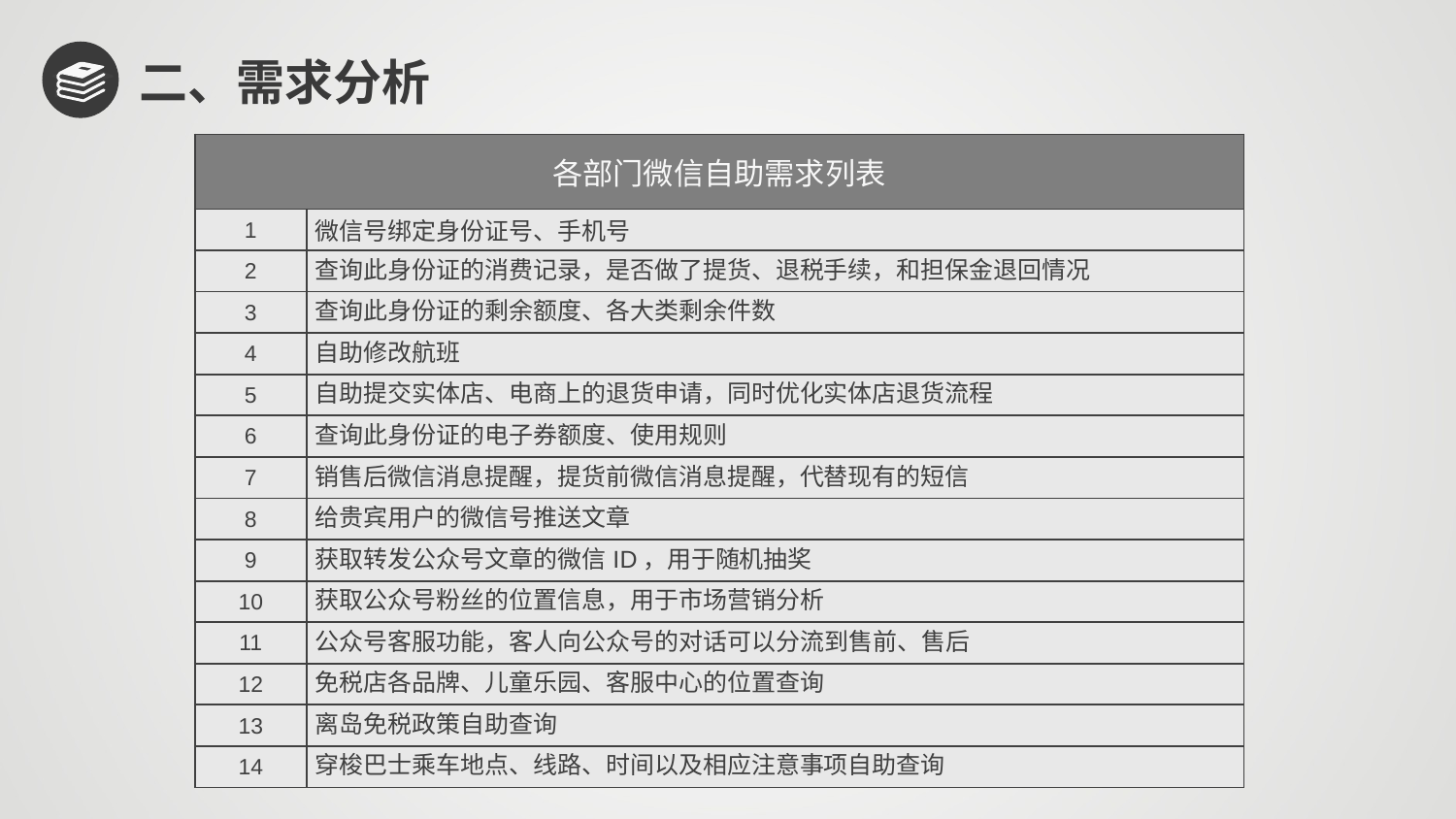

二、需求分析

| 各部门微信自助需求列表 |  |
| --- | --- |
| 1 | 微信号绑定身份证号、手机号 |
| 2 | 查询此身份证的消费记录，是否做了提货、退税手续，和担保金退回情况 |
| 3 | 查询此身份证的剩余额度、各大类剩余件数 |
| 4 | 自助修改航班 |
| 5 | 自助提交实体店、电商上的退货申请，同时优化实体店退货流程 |
| 6 | 查询此身份证的电子券额度、使用规则 |
| 7 | 销售后微信消息提醒，提货前微信消息提醒，代替现有的短信 |
| 8 | 给贵宾用户的微信号推送文章 |
| 9 | 获取转发公众号文章的微信ID，用于随机抽奖 |
| 10 | 获取公众号粉丝的位置信息，用于市场营销分析 |
| 11 | 公众号客服功能，客人向公众号的对话可以分流到售前、售后 |
| 12 | 免税店各品牌、儿童乐园、客服中心的位置查询 |
| 13 | 离岛免税政策自助查询 |
| 14 | 穿梭巴士乘车地点、线路、时间以及相应注意事项自助查询 |